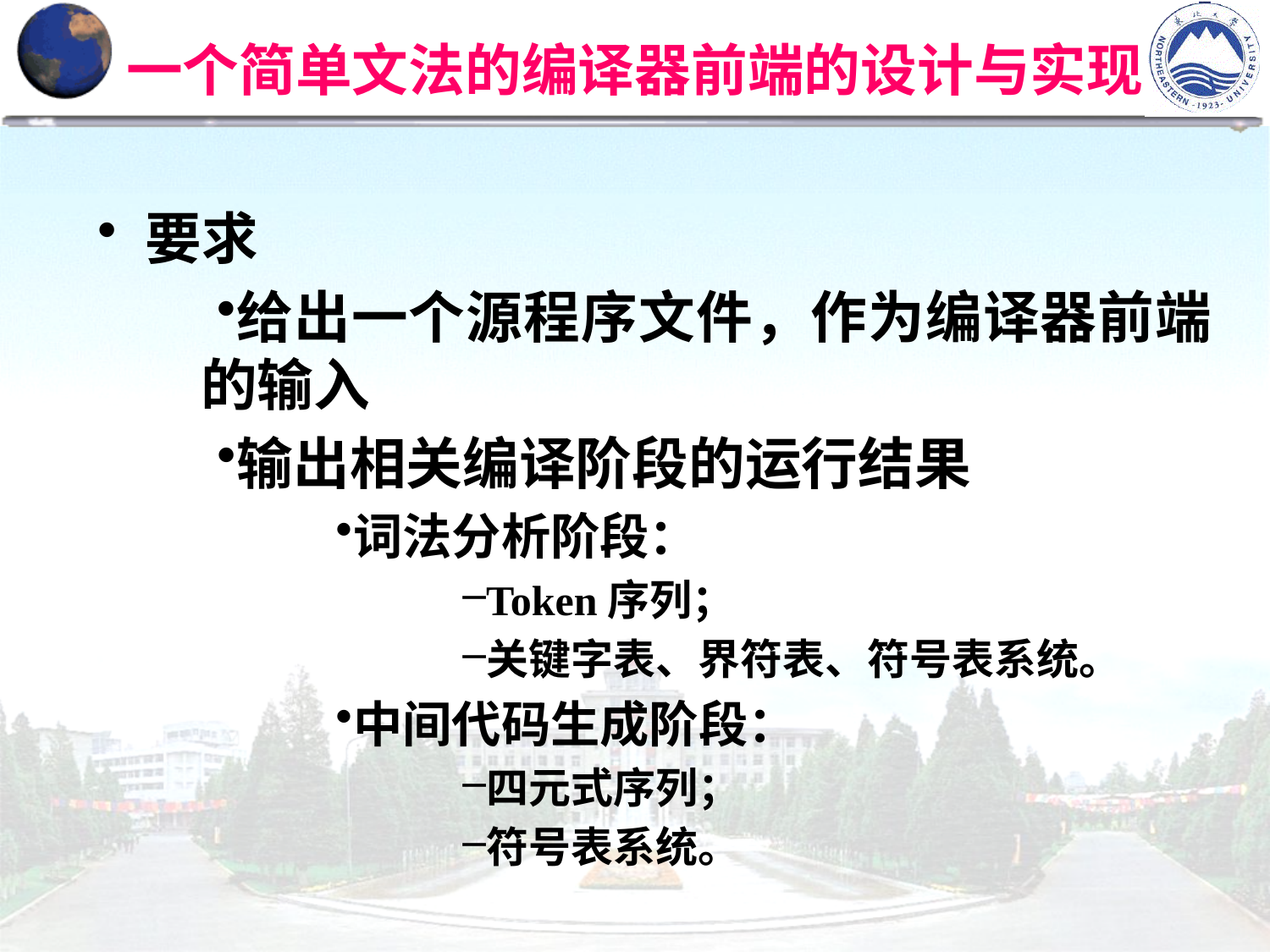

一个简单文法的编译器前端的设计与实现
要求
给出一个源程序文件，作为编译器前端的输入
输出相关编译阶段的运行结果
词法分析阶段：
Token序列；
关键字表、界符表、符号表系统。
中间代码生成阶段：
四元式序列；
符号表系统。